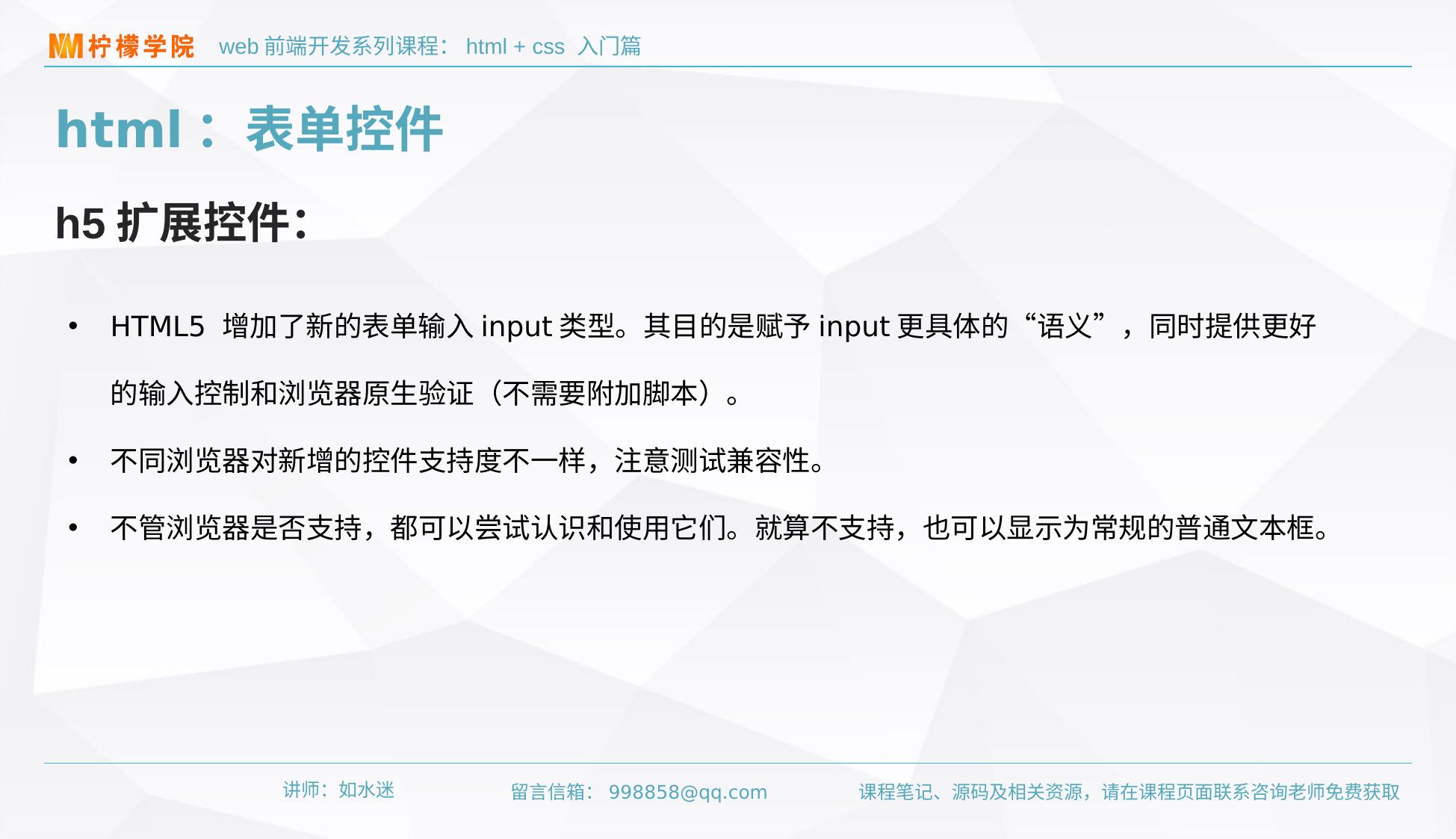

html：表单控件
h5扩展控件：
HTML5 增加了新的表单输入input类型。其目的是赋予input更具体的“语义”，同时提供更好的输入控制和浏览器原生验证（不需要附加脚本）。
不同浏览器对新增的控件支持度不一样，注意测试兼容性。
不管浏览器是否支持，都可以尝试认识和使用它们。就算不支持，也可以显示为常规的普通文本框。